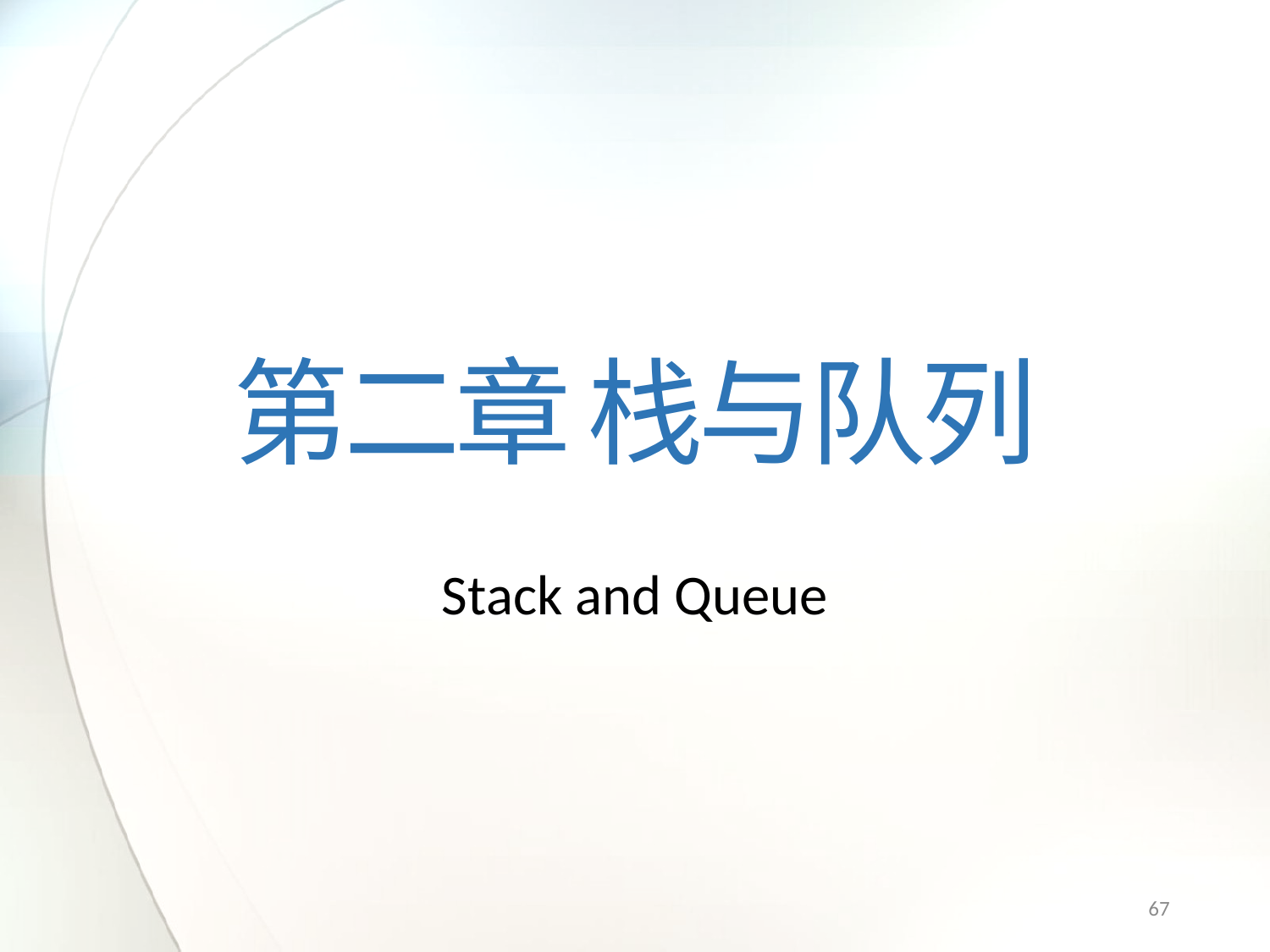

# 第二章 栈与队列
Stack and Queue
67